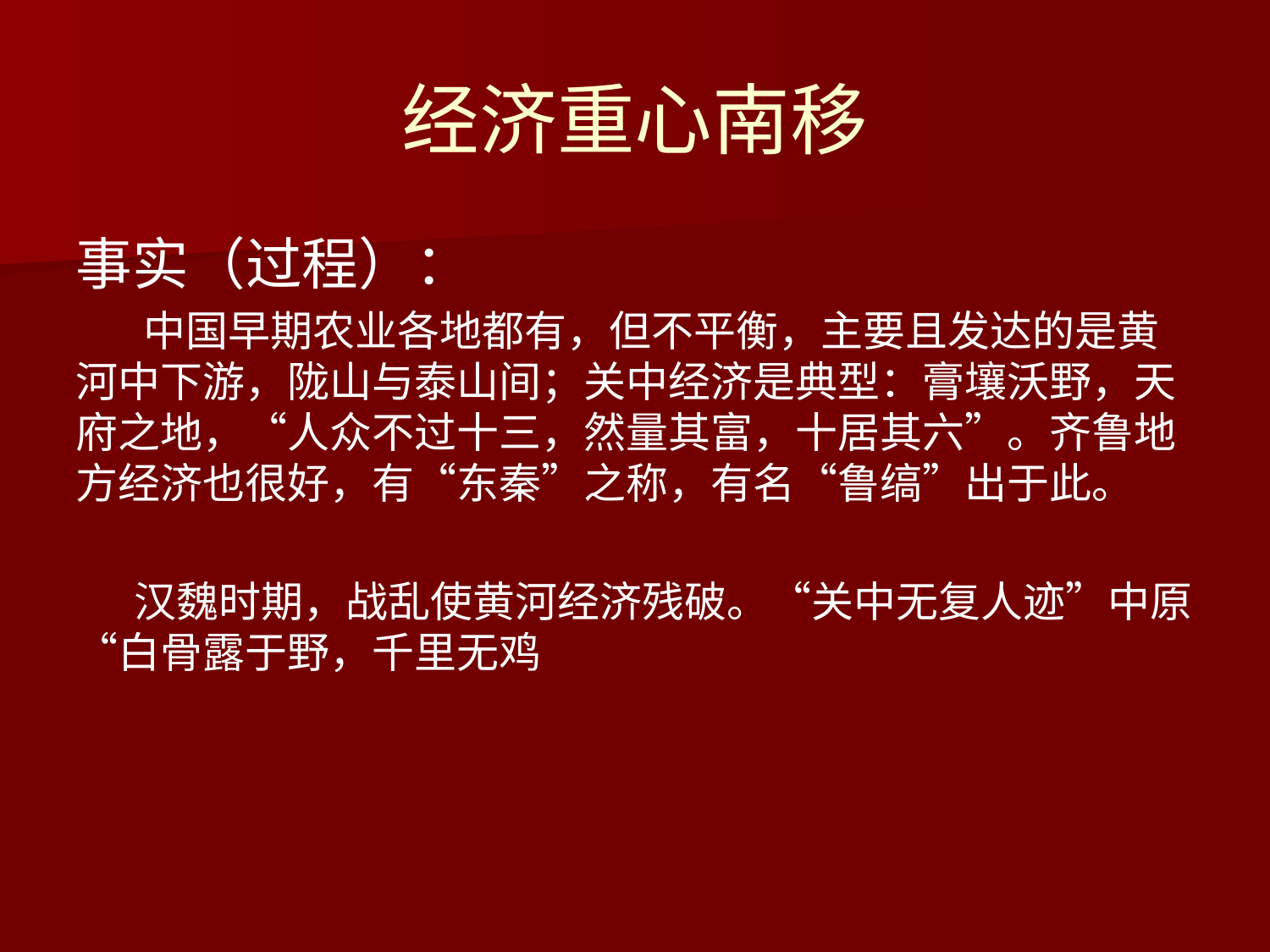

# 经济重心南移
事实（过程）：
      中国早期农业各地都有，但不平衡，主要且发达的是黄河中下游，陇山与泰山间；关中经济是典型：膏壤沃野，天府之地，“人众不过十三，然量其富，十居其六”。齐鲁地方经济也很好，有“东秦”之称，有名“鲁缟”出于此。

     汉魏时期，战乱使黄河经济残破。“关中无复人迹”中原“白骨露于野，千里无鸡